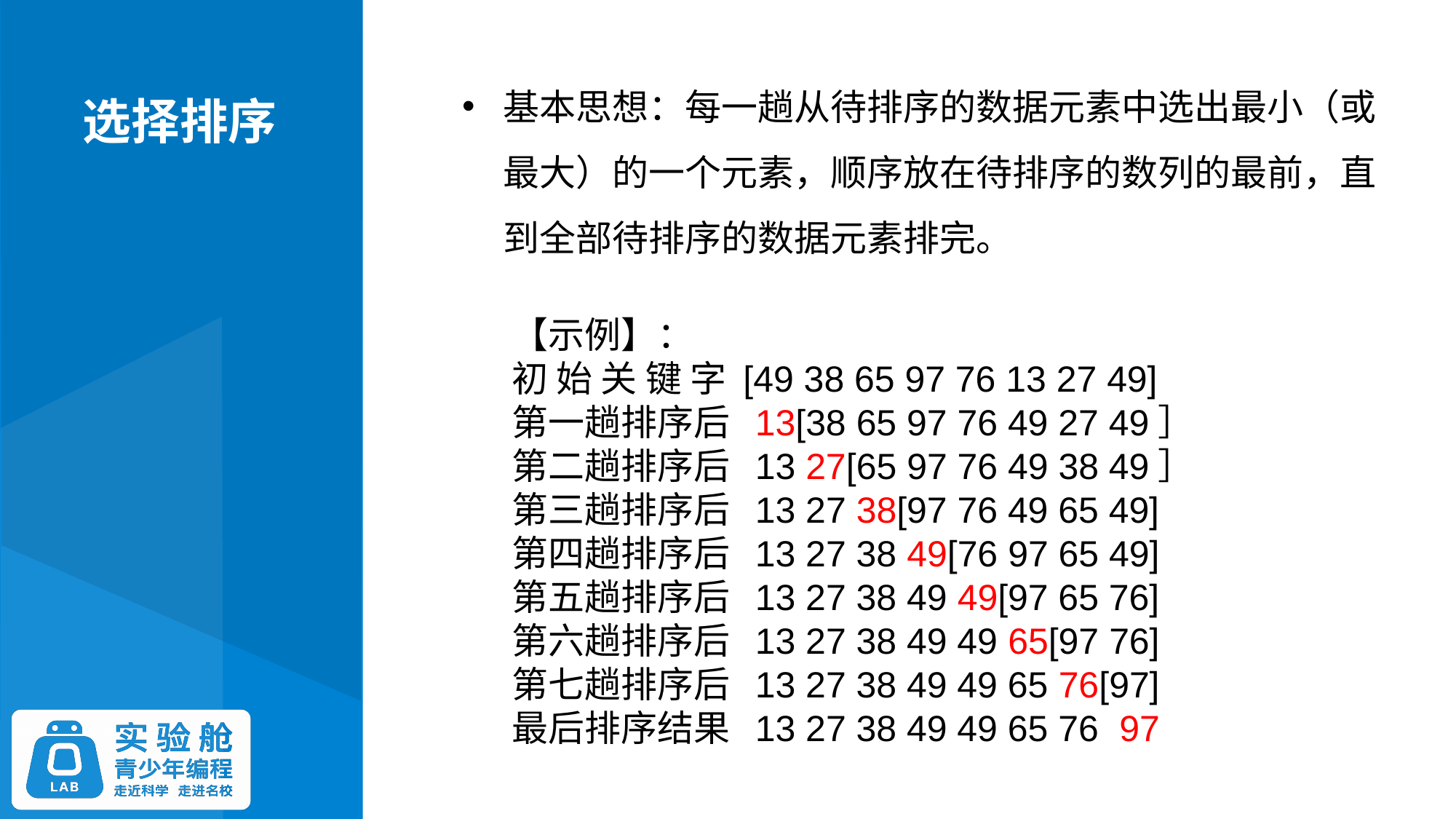

选择排序
基本思想：每一趟从待排序的数据元素中选出最小（或最大）的一个元素，顺序放在待排序的数列的最前，直到全部待排序的数据元素排完。
【示例】：
初 始 关 键 字 [49 38 65 97 76 13 27 49]
第一趟排序后  13[38 65 97 76 49 27 49］
第二趟排序后  13 27[65 97 76 49 38 49］
第三趟排序后  13 27 38[97 76 49 65 49]
第四趟排序后  13 27 38 49[76 97 65 49]
第五趟排序后  13 27 38 49 49[97 65 76]
第六趟排序后  13 27 38 49 49 65[97 76]
第七趟排序后  13 27 38 49 49 65 76[97]
最后排序结果  13 27 38 49 49 65 76  97